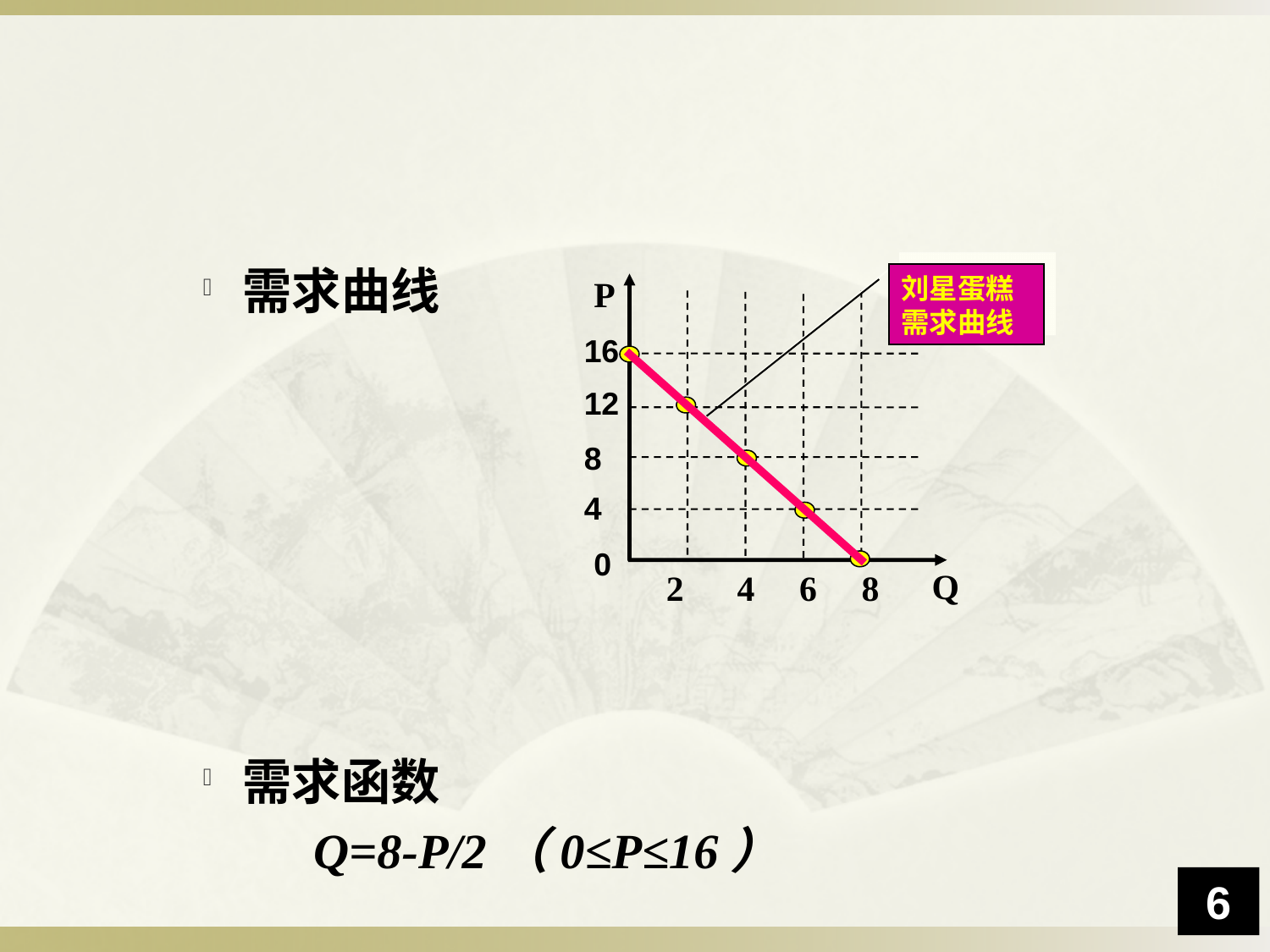

需求曲线

需求函数
         Q=8-P/2（0≤P≤16）

刘星蛋糕需求曲线
P

16

12

8

4

0

Q
      2      4     6     8

6